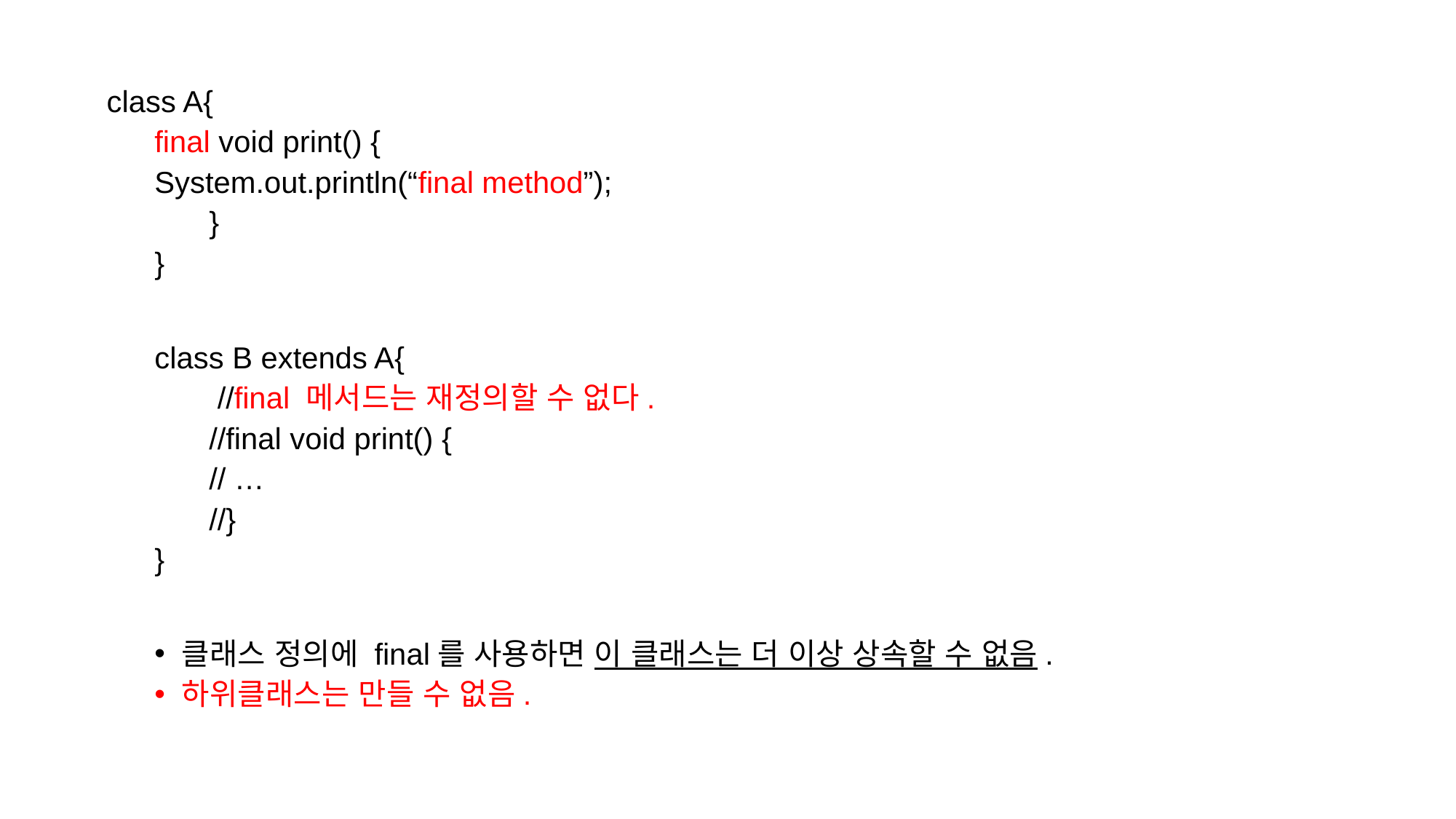

#
 class A{
final void print() {
System.out.println(“final method”);
}
}

class B extends A{
 //final 메서드는 재정의할 수 없다.
//final void print() {
// …
//}
}

클래스 정의에 final를 사용하면 이 클래스는 더 이상 상속할 수 없음.
하위클래스는 만들 수 없음.